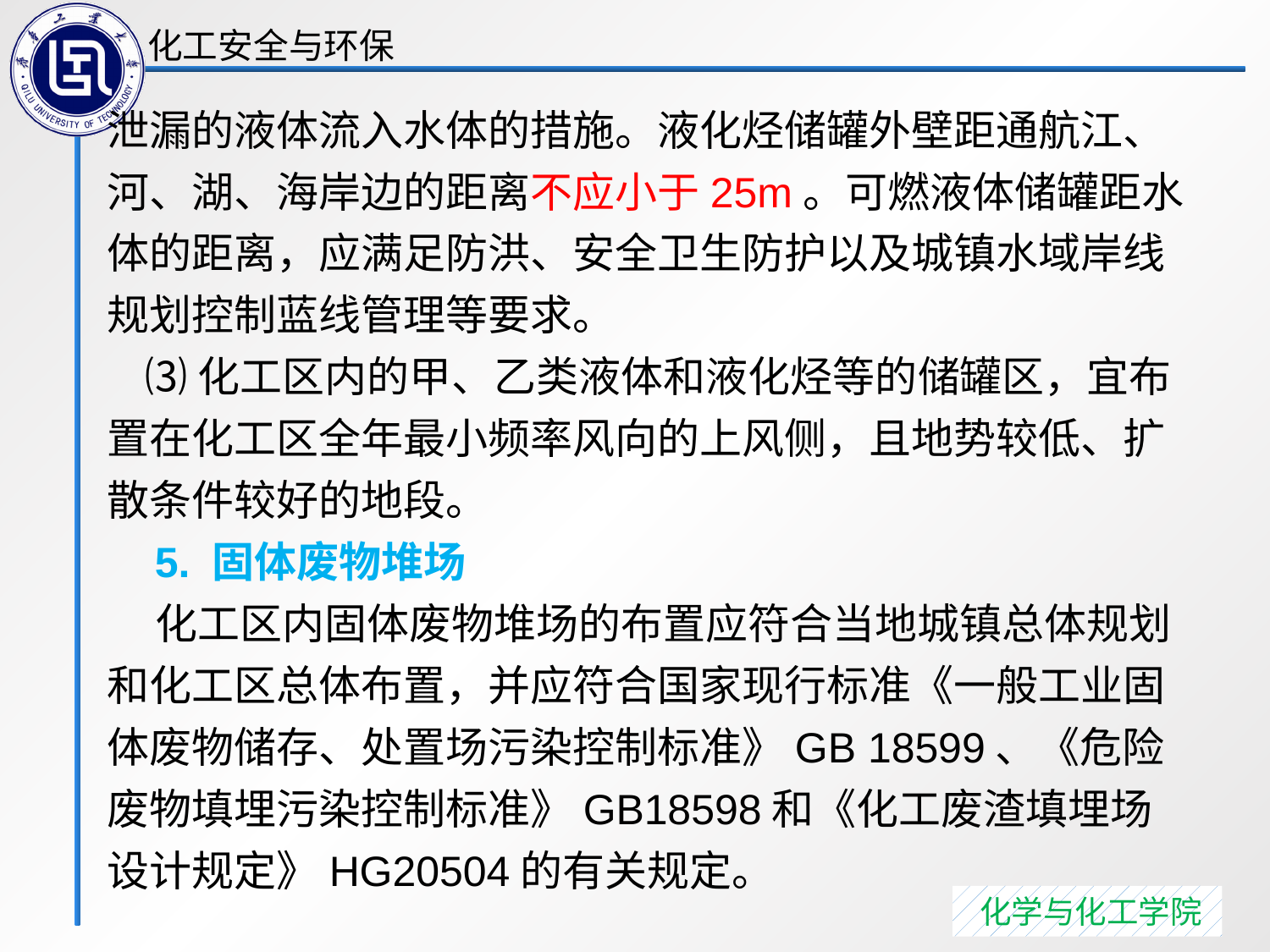

泄漏的液体流入水体的措施。液化烃储罐外壁距通航江、河、湖、海岸边的距离不应小于25m。可燃液体储罐距水体的距离，应满足防洪、安全卫生防护以及城镇水域岸线规划控制蓝线管理等要求。
    ⑶化工区内的甲、乙类液体和液化烃等的储罐区，宜布置在化工区全年最小频率风向的上风侧，且地势较低、扩散条件较好的地段。
    5. 固体废物堆场
    化工区内固体废物堆场的布置应符合当地城镇总体规划和化工区总体布置，并应符合国家现行标准《一般工业固体废物储存、处置场污染控制标准》GB 18599、《危险废物填埋污染控制标准》GB18598和《化工废渣填埋场设计规定》HG20504的有关规定。